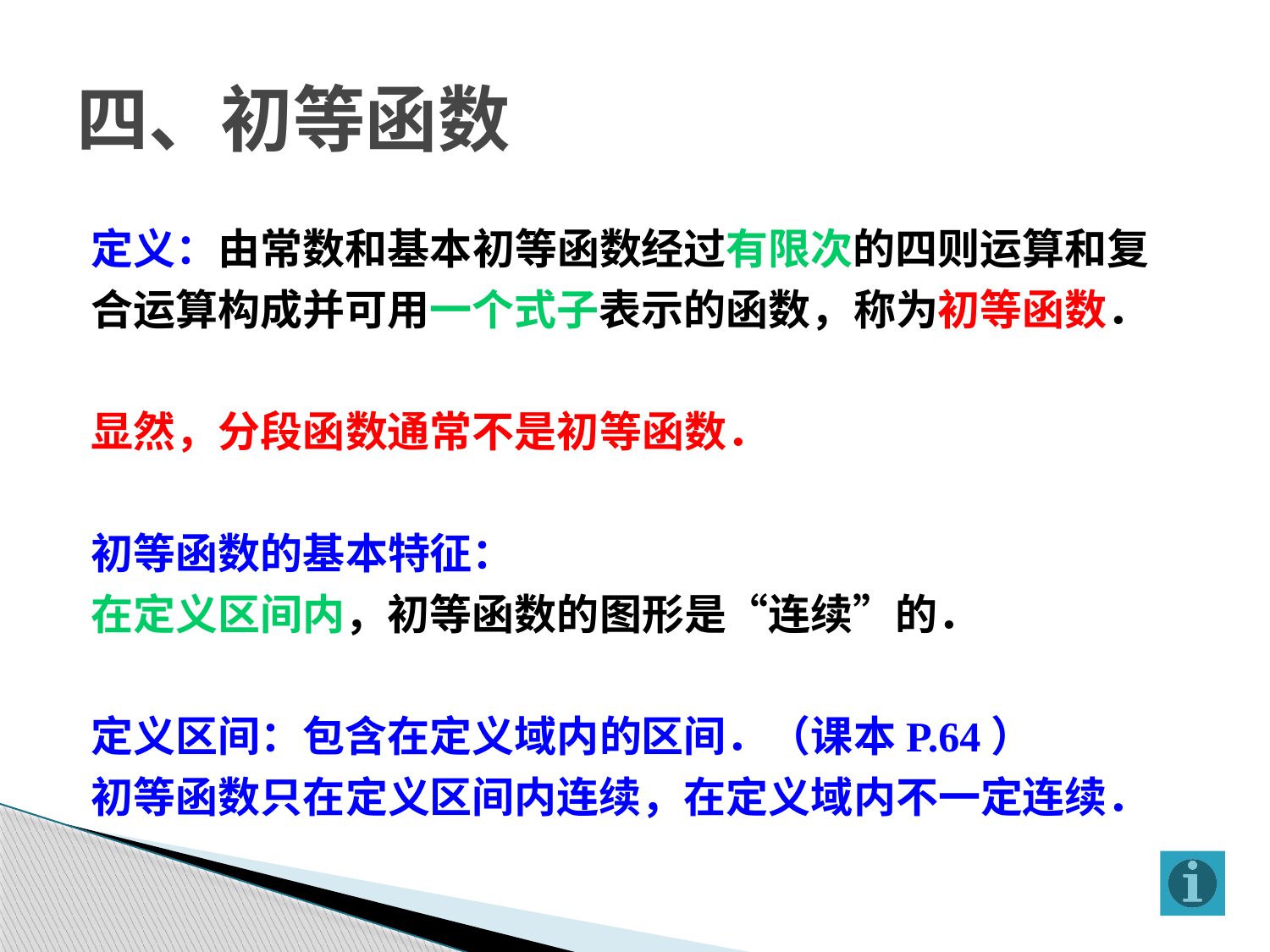

四、初等函数
定义：由常数和基本初等函数经过有限次的四则运算和复
合运算构成并可用一个式子表示的函数，称为初等函数．

显然，分段函数通常不是初等函数．

初等函数的基本特征：
在定义区间内，初等函数的图形是“连续”的．

定义区间：包含在定义域内的区间．（课本P.64）
初等函数只在定义区间内连续，在定义域内不一定连续．